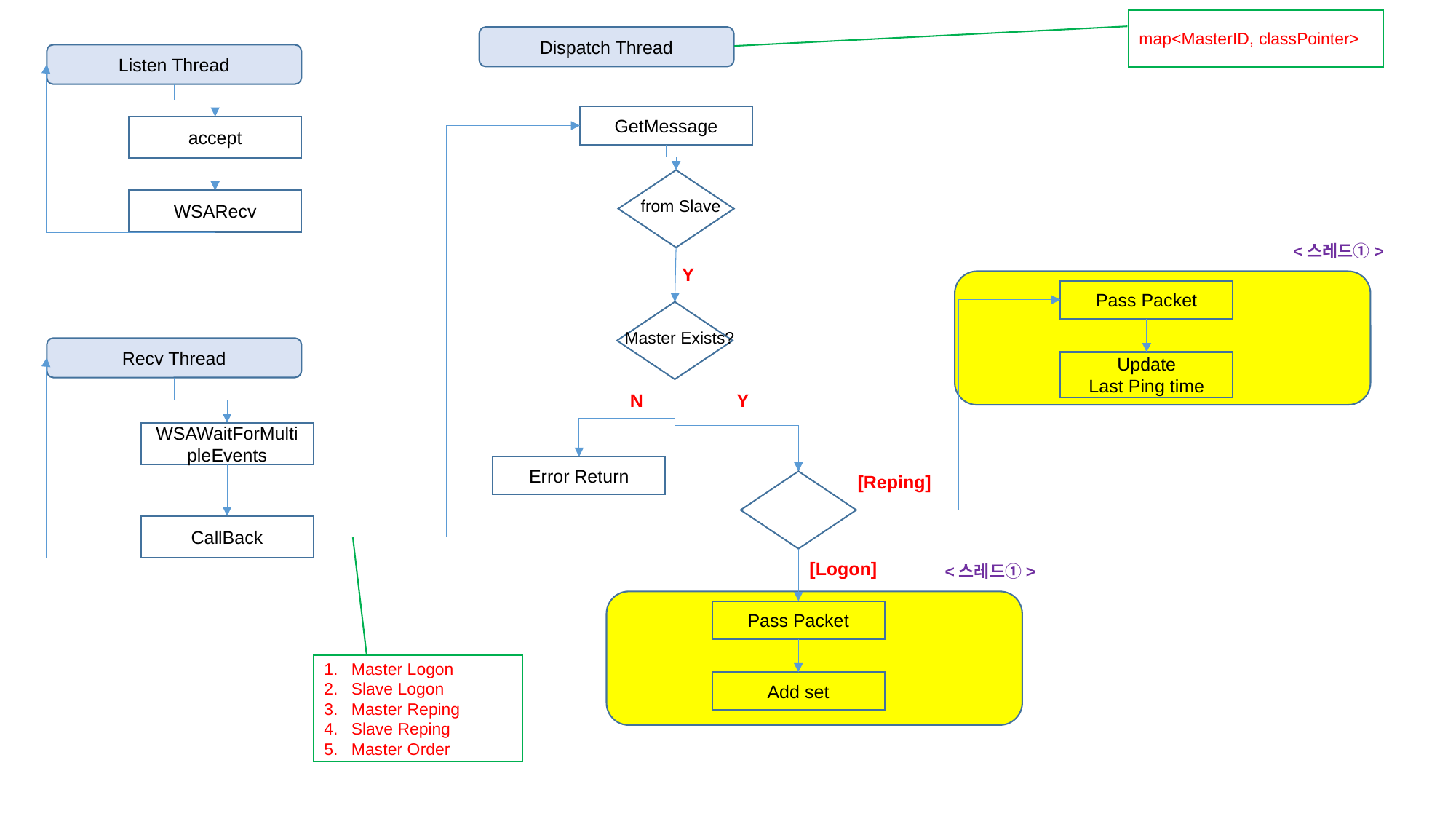

map<MasterID, classPointer>
Dispatch Thread
Listen Thread
GetMessage
accept

from Slave
WSARecv
<스레드①>
Y

Pass Packet

Master Exists?
Recv Thread
Update
Last Ping time
N
Y
WSAWaitForMultipleEvents
Error Return
[Reping]

CallBack
[Logon]
<스레드①>

Pass Packet
Master Logon
Slave Logon
Master Reping
Slave Reping
Master Order
Add set